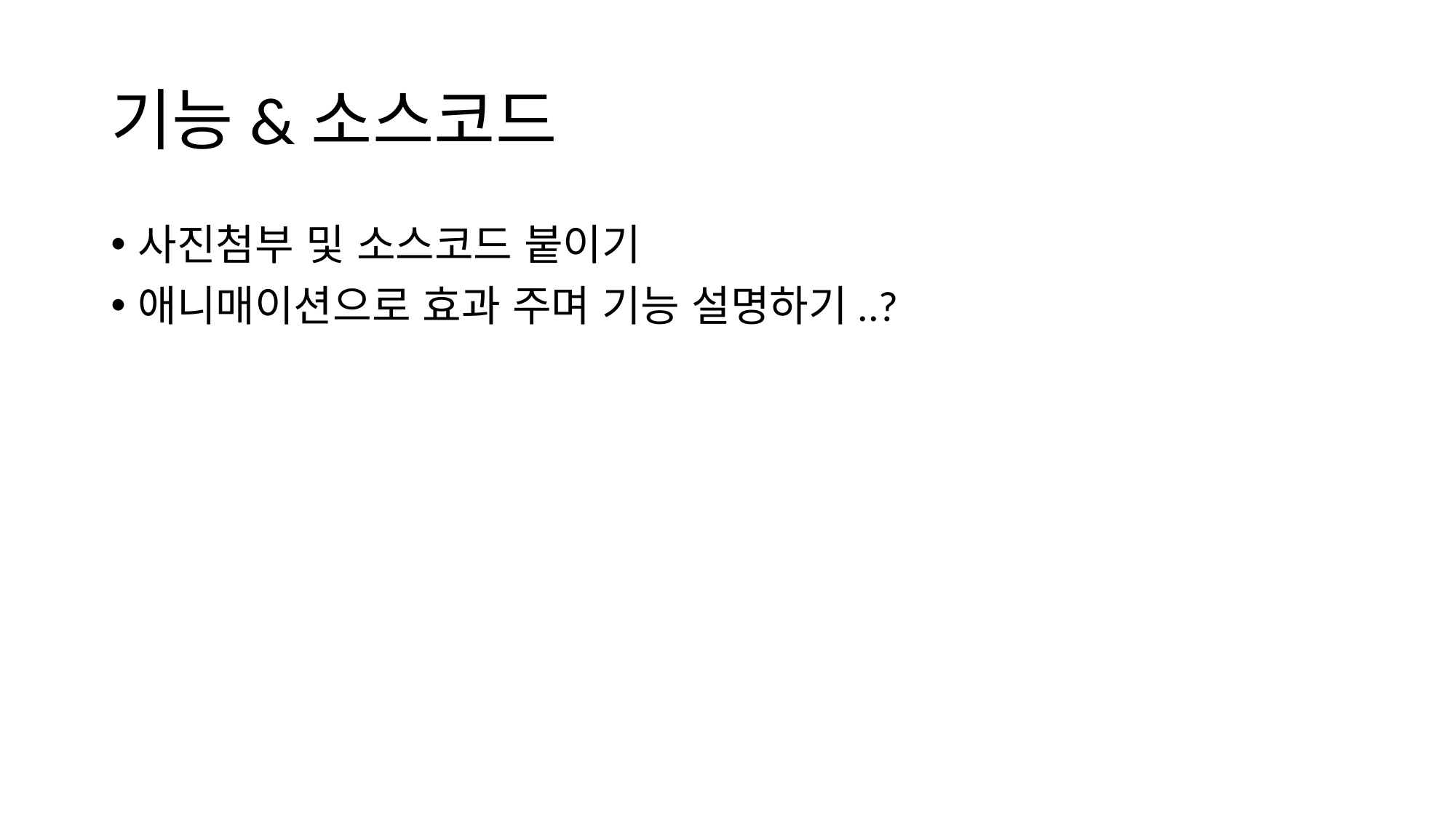

# 기능&소스코드
사진첨부 및 소스코드 붙이기
애니매이션으로 효과 주며 기능 설명하기..?